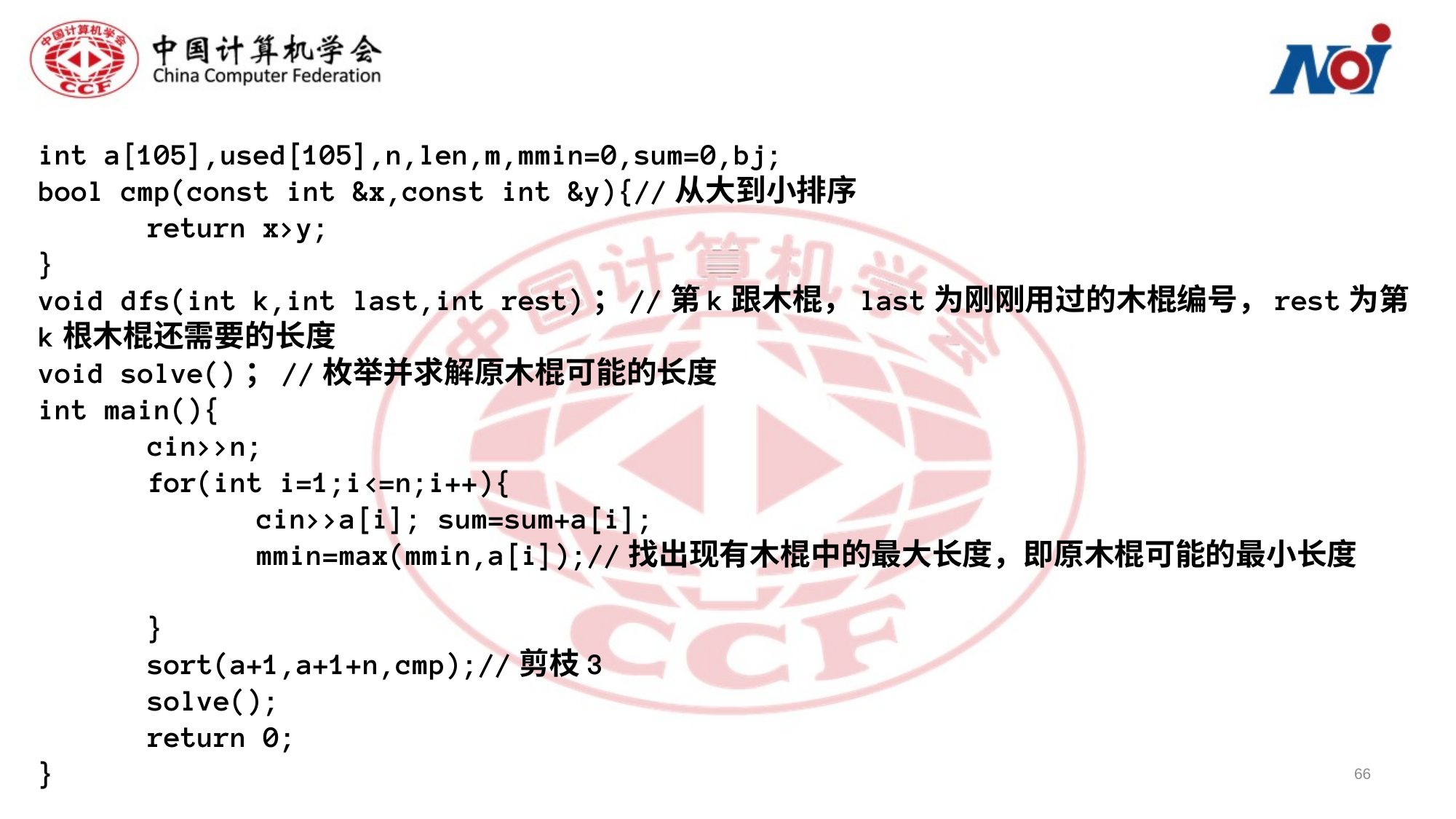

int a[105],used[105],n,len,m,mmin=0,sum=0,bj;
bool cmp(const int &x,const int &y){//从大到小排序
	return x>y;
}
void dfs(int k,int last,int rest)；//第k跟木棍，last为刚刚用过的木棍编号，rest为第k根木棍还需要的长度
void solve()；//枚举并求解原木棍可能的长度
int main(){
	cin>>n;
	for(int i=1;i<=n;i++){
		cin>>a[i]; sum=sum+a[i];
		mmin=max(mmin,a[i]);//找出现有木棍中的最大长度，即原木棍可能的最小长度
	}
	sort(a+1,a+1+n,cmp);//剪枝3
	solve();
	return 0;
}
66